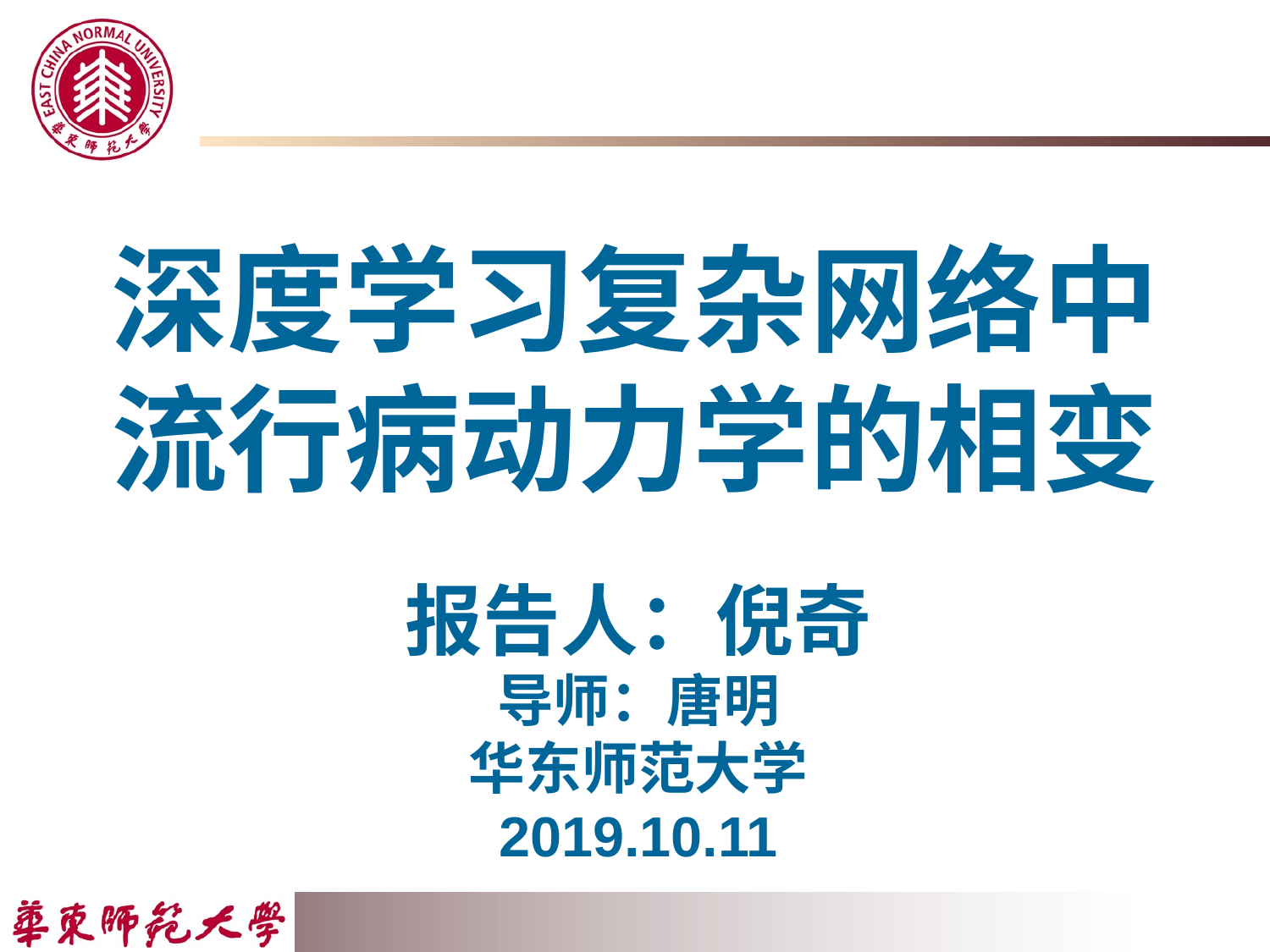

深度学习复杂网络中流行病动力学的相变
报告人：倪奇
导师：唐明
华东师范大学
2019.10.11